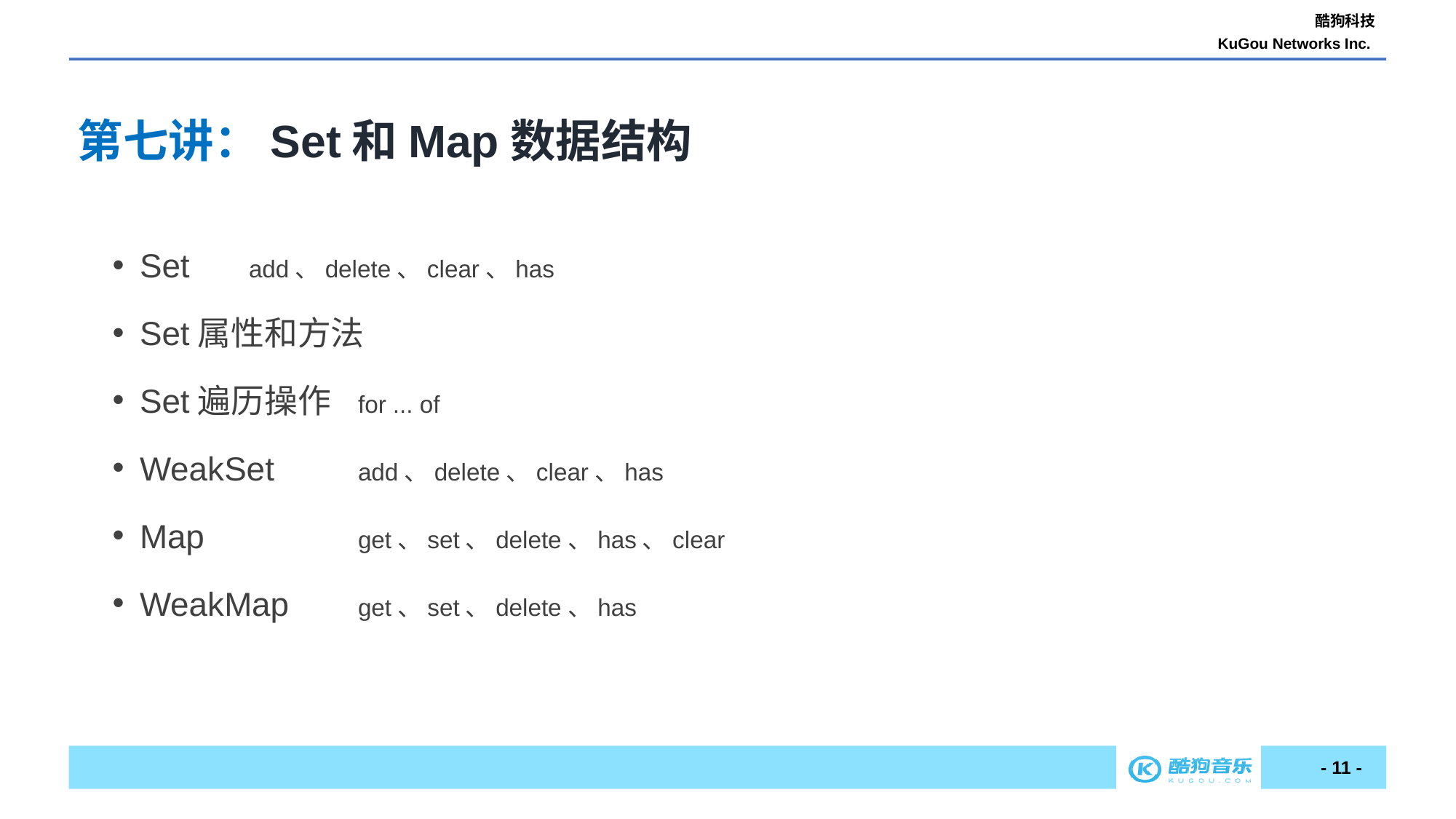

第七讲：Set和Map数据结构
Set	add、delete、clear、has
Set属性和方法
Set遍历操作	for ... of
WeakSet	add、delete、clear、has
Map		get、set、delete、has、clear
WeakMap　	get、set、delete、has